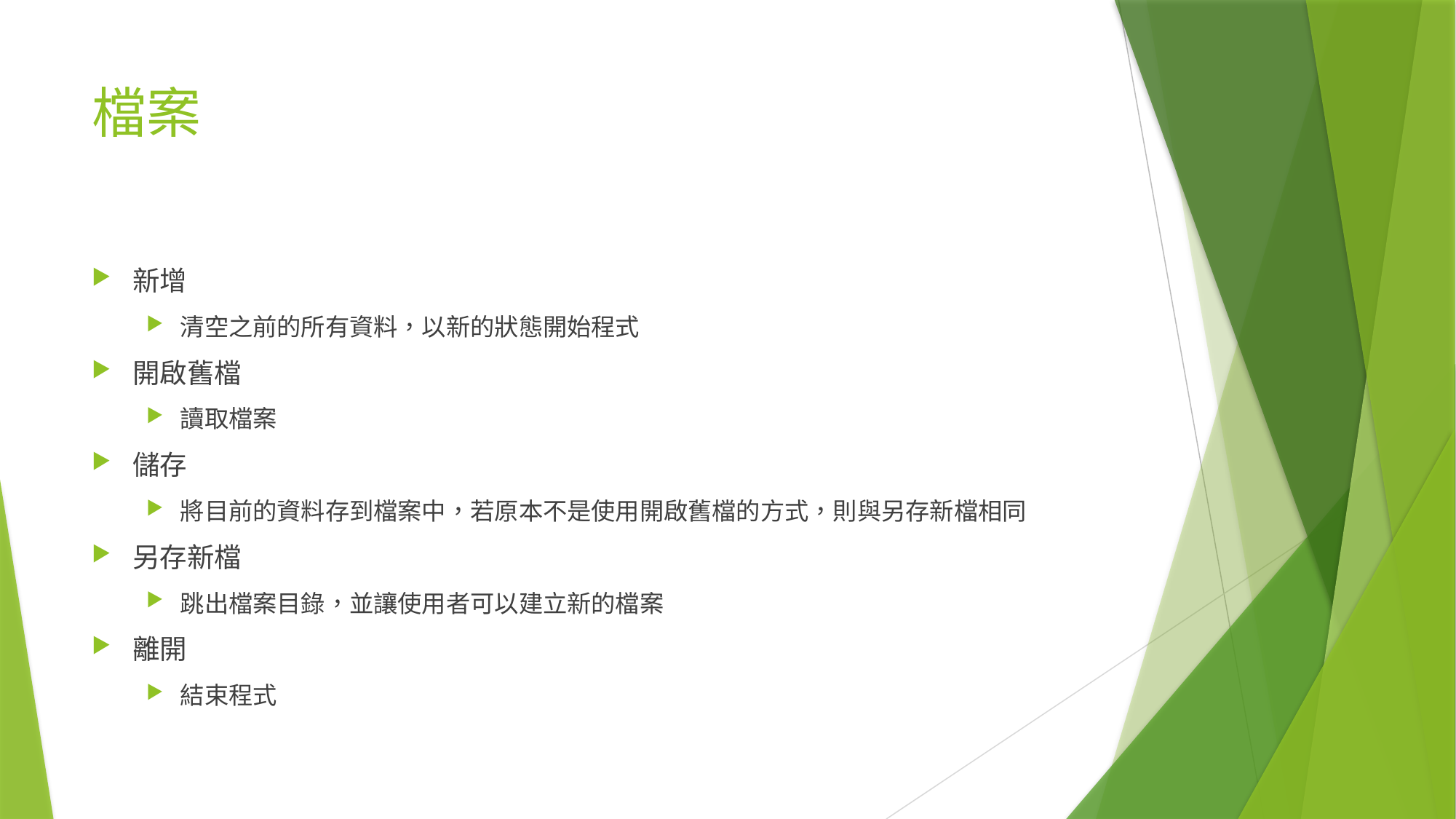

# 檔案
新增
清空之前的所有資料，以新的狀態開始程式
開啟舊檔
讀取檔案
儲存
將目前的資料存到檔案中，若原本不是使用開啟舊檔的方式，則與另存新檔相同
另存新檔
跳出檔案目錄，並讓使用者可以建立新的檔案
離開
結束程式